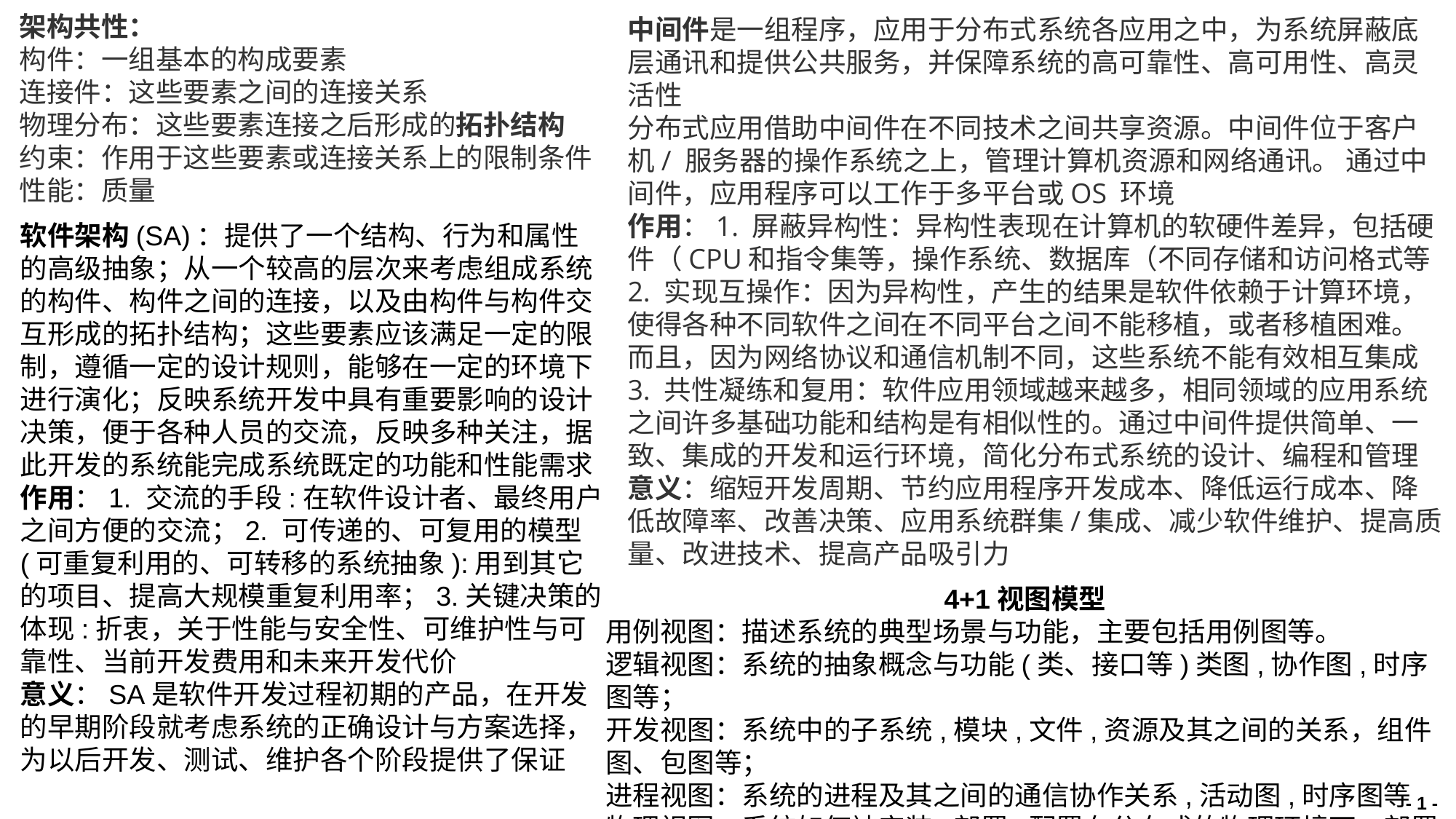

架构共性：
构件：一组基本的构成要素
连接件：这些要素之间的连接关系
物理分布：这些要素连接之后形成的拓扑结构
约束：作用于这些要素或连接关系上的限制条件性能：质量
中间件是一组程序，应用于分布式系统各应用之中，为系统屏蔽底层通讯和提供公共服务，并保障系统的高可靠性、高可用性、高灵活性
分布式应用借助中间件在不同技术之间共享资源。中间件位于客户机/ 服务器的操作系统之上，管理计算机资源和网络通讯。 通过中间件，应用程序可以工作于多平台或OS 环境
作用：1. 屏蔽异构性：异构性表现在计算机的软硬件差异，包括硬件（CPU和指令集等，操作系统、数据库（不同存储和访问格式等
2. 实现互操作：因为异构性，产生的结果是软件依赖于计算环境，使得各种不同软件之间在不同平台之间不能移植，或者移植困难。而且，因为网络协议和通信机制不同，这些系统不能有效相互集成
3. 共性凝练和复用：软件应用领域越来越多，相同领域的应用系统之间许多基础功能和结构是有相似性的。通过中间件提供简单、一致、集成的开发和运行环境，简化分布式系统的设计、编程和管理
意义：缩短开发周期、节约应用程序开发成本、降低运行成本、降低故障率、改善决策、应用系统群集/集成、减少软件维护、提高质量、改进技术、提高产品吸引力
软件架构(SA)：提供了⼀个结构、⾏为和属性的⾼级抽象；从⼀个较⾼的层次来考虑组成系统的构件、构件之间的连接，以及由构件与构件交互形成的拓扑结构；这些要素应该满⾜⼀定的限制，遵循⼀定的设计规则，能够在⼀定的环境下进⾏演化；反映系统开发中具有重要影响的设计决策，便于各种⼈员的交流，反映多种关注，据此开发的系统能完成系统既定的功能和性能需求
作用：1. 交流的手段:在软件设计者、最终用户之间方便的交流；2. 可传递的、可复用的模型(可重复利用的、可转移的系统抽象):用到其它的项目、提高大规模重复利用率；3.关键决策的体现:折衷，关于性能与安全性、可维护性与可靠性、当前开发费用和未来开发代价
意义：SA是软件开发过程初期的产品，在开发的早期阶段就考虑系统的正确设计与方案选择，为以后开发、测试、维护各个阶段提供了保证
4+1视图模型
⽤例视图：描述系统的典型场景与功能，主要包括用例图等。
逻辑视图：系统的抽象概念与功能(类、接口等)类图,协作图,时序图等；
开发视图：系统中的子系统,模块,文件,资源及其之间的关系，组件图、包图等；
进程视图：系统的进程及其之间的通信协作关系,活动图,时序图等
物理视图：系统如何被安装,部署,配置在分布式的物理环境下，部署图